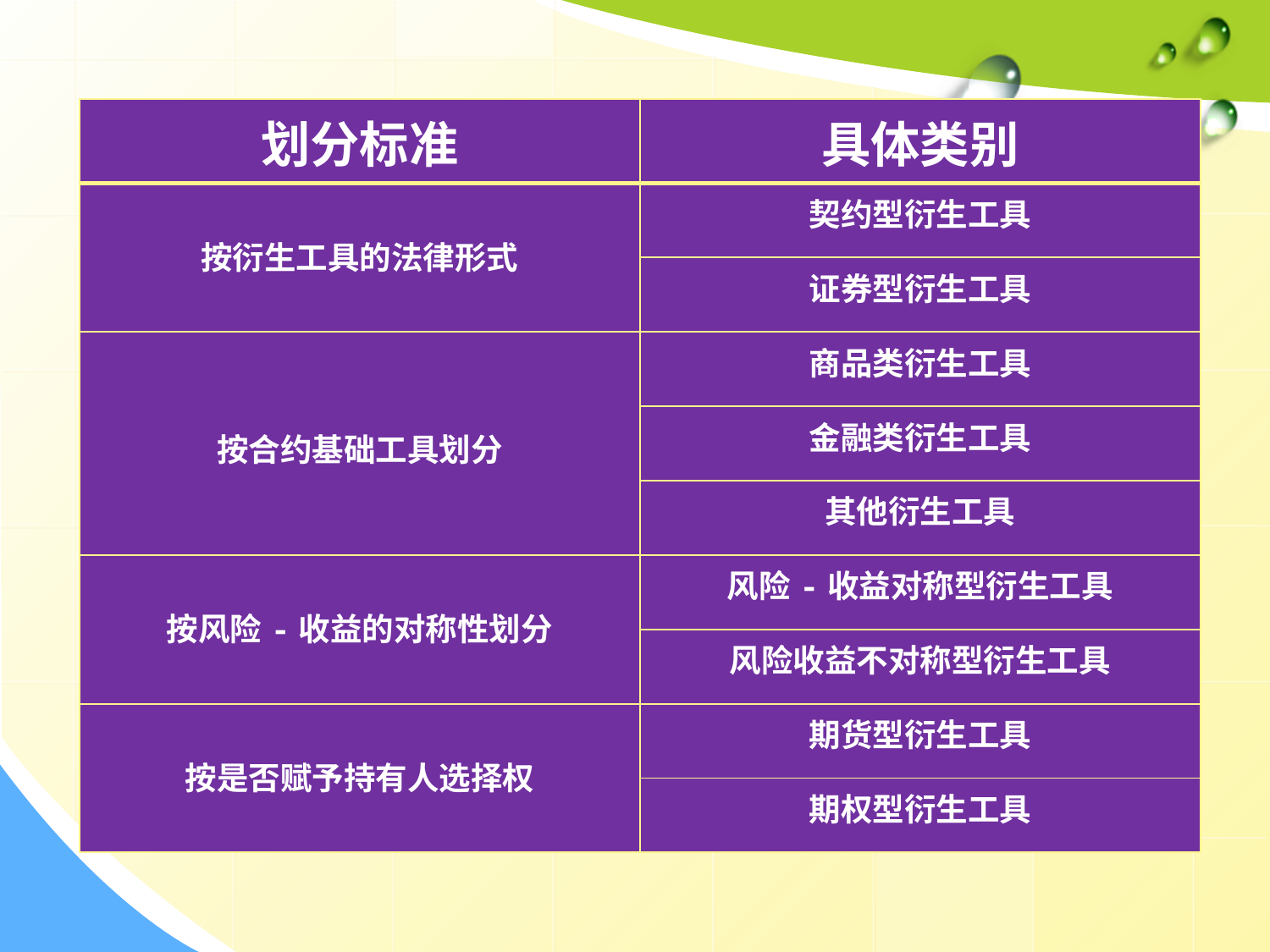

| 划分标准 | 具体类别 |
| --- | --- |
| 按衍生工具的法律形式 | 契约型衍生工具 |
|  | 证券型衍生工具 |
| 按合约基础工具划分 | 商品类衍生工具 |
|  | 金融类衍生工具 |
|  | 其他衍生工具 |
| 按风险-收益的对称性划分 | 风险-收益对称型衍生工具 |
|  | 风险收益不对称型衍生工具 |
| 按是否赋予持有人选择权 | 期货型衍生工具 |
|  | 期权型衍生工具 |